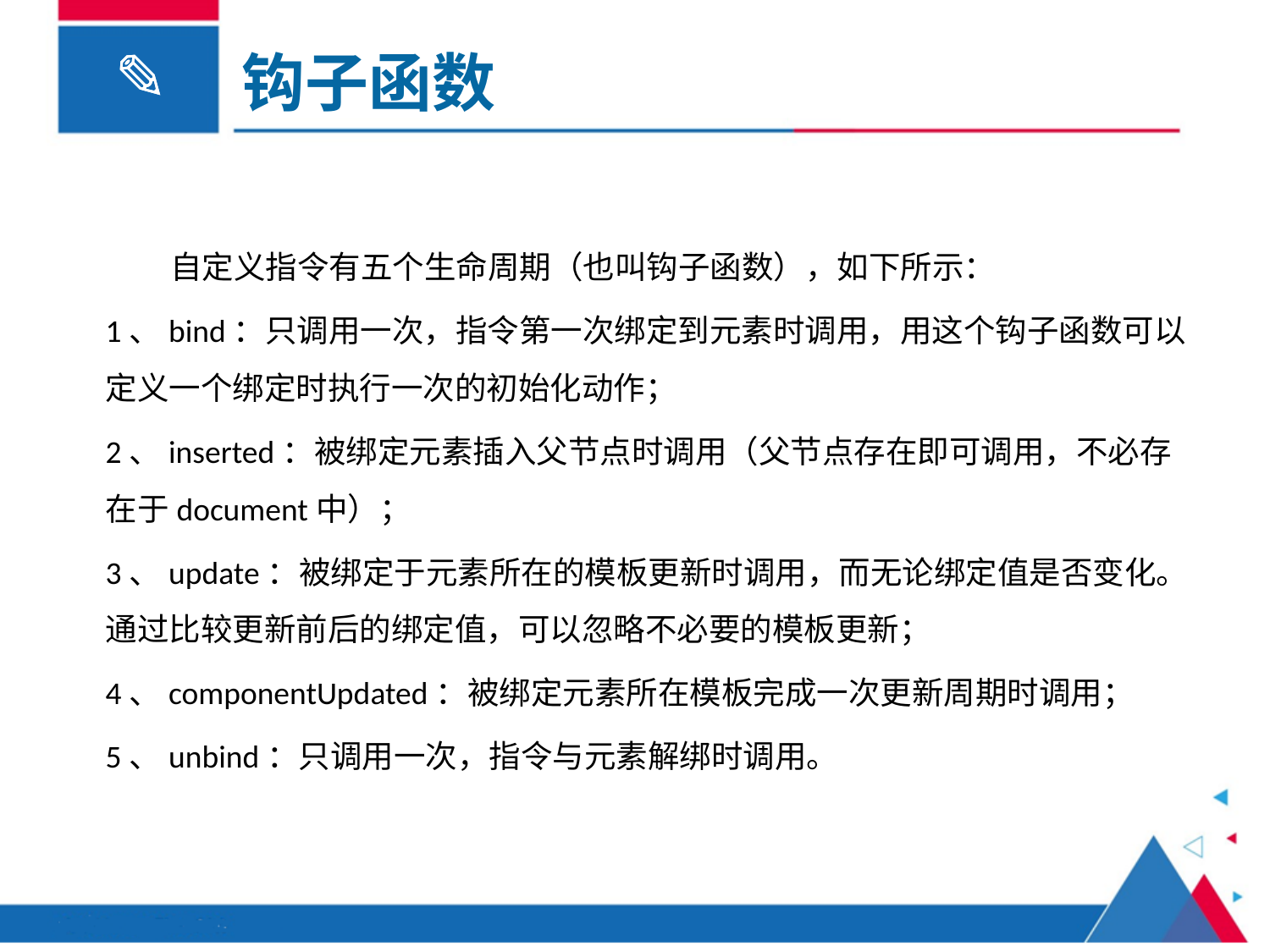

钩子函数
        自定义指令有五个生命周期（也叫钩子函数），如下所示：
1、bind：只调用一次，指令第一次绑定到元素时调用，用这个钩子函数可以定义一个绑定时执行一次的初始化动作；
2、inserted：被绑定元素插入父节点时调用（父节点存在即可调用，不必存在于document中）；
3、update：被绑定于元素所在的模板更新时调用，而无论绑定值是否变化。通过比较更新前后的绑定值，可以忽略不必要的模板更新；
4、componentUpdated：被绑定元素所在模板完成一次更新周期时调用；
5、unbind：只调用一次，指令与元素解绑时调用。